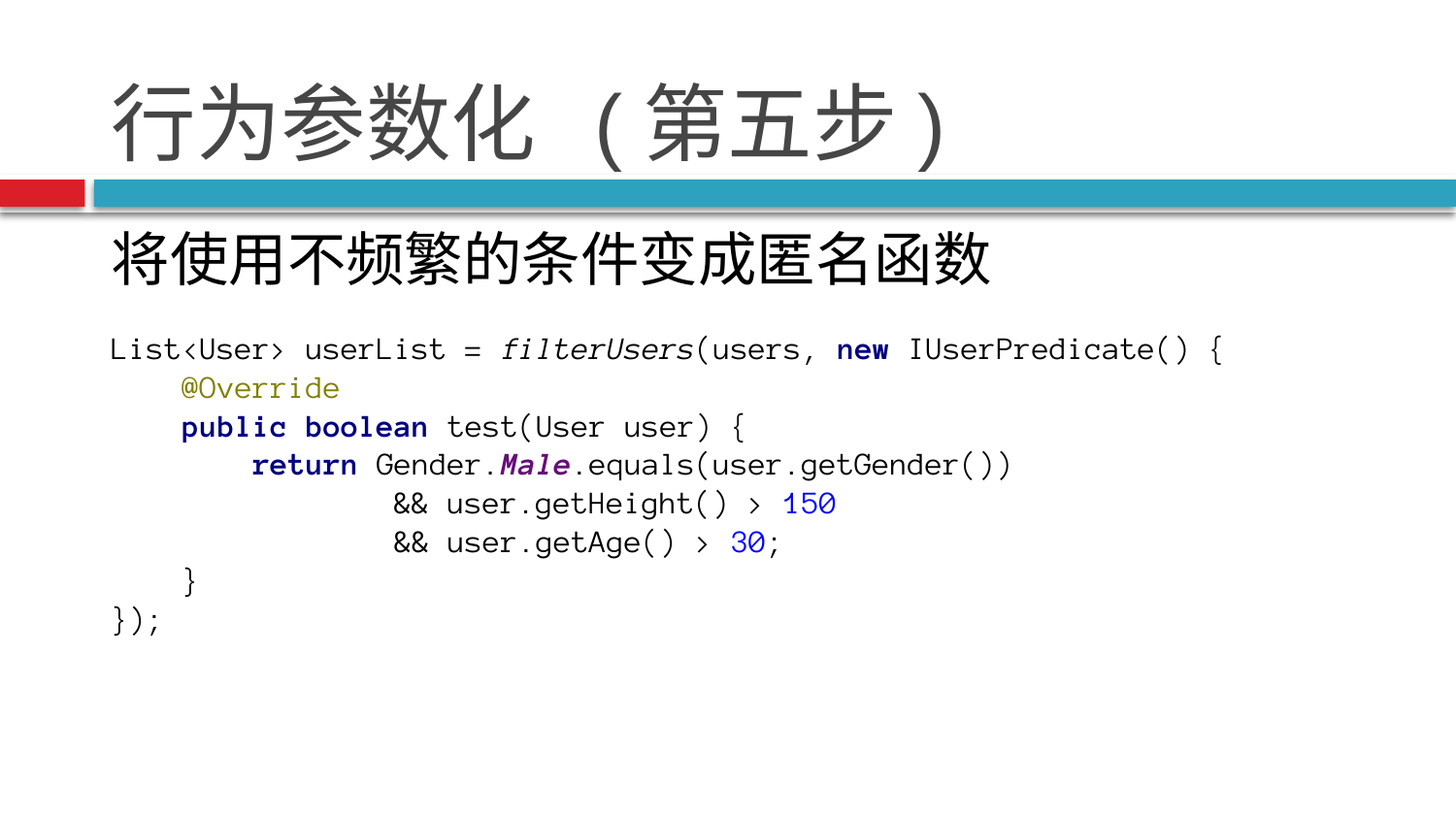

# 行为参数化  (第五步)
将使用不频繁的条件变成匿名函数
List<User> userList = filterUsers(users, new IUserPredicate() {
    @Override
    public boolean test(User user) {
        return Gender.Male.equals(user.getGender())
                && user.getHeight() > 150
                && user.getAge() > 30;
    }
});